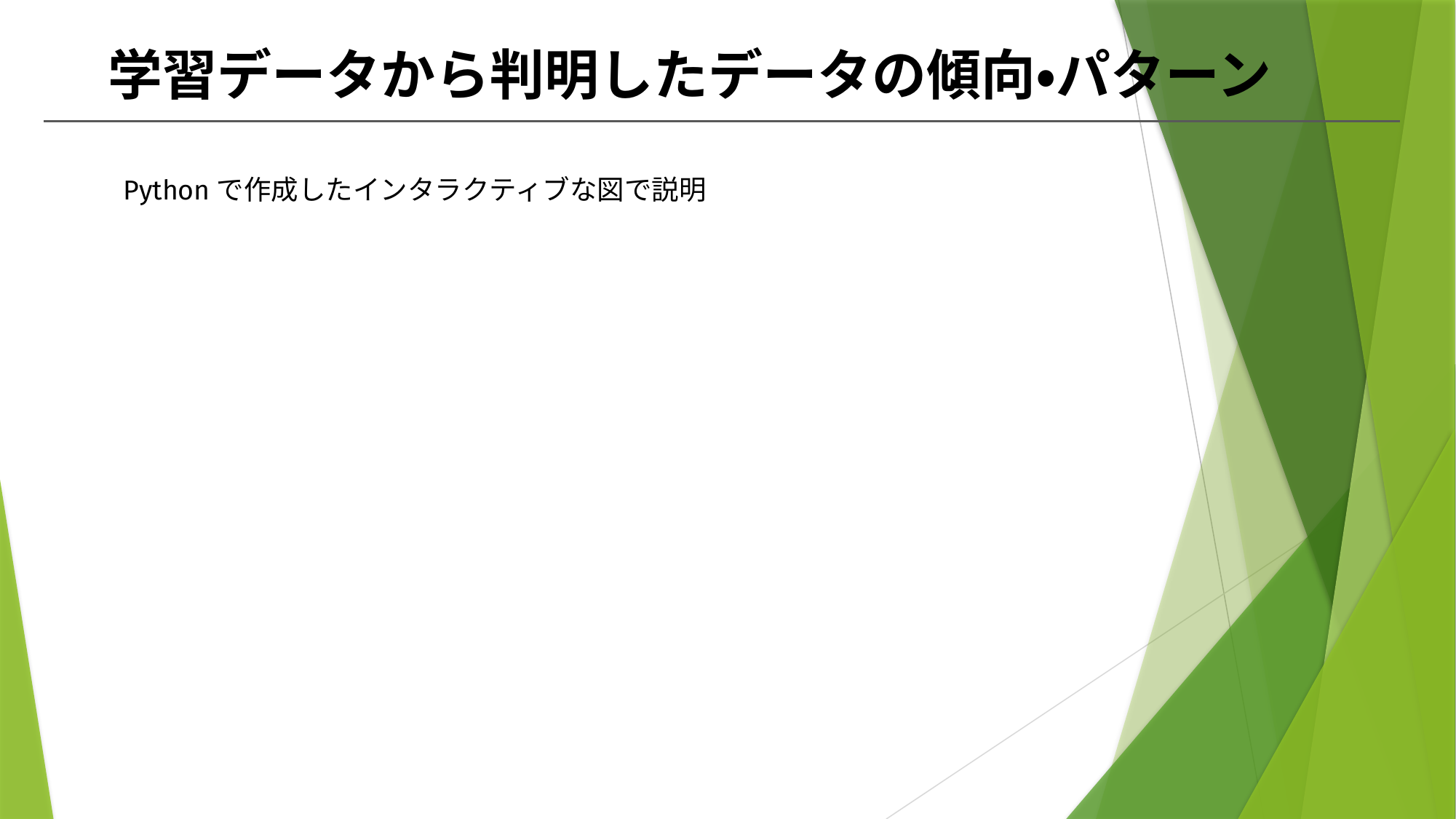

# 学習データから判明したデータの傾向・パターン

Pythonで作成したインタラクティブな図で説明

(-----0%ライン【0%=平均となり、80%であれば平均×1.8の需要があることになる】)